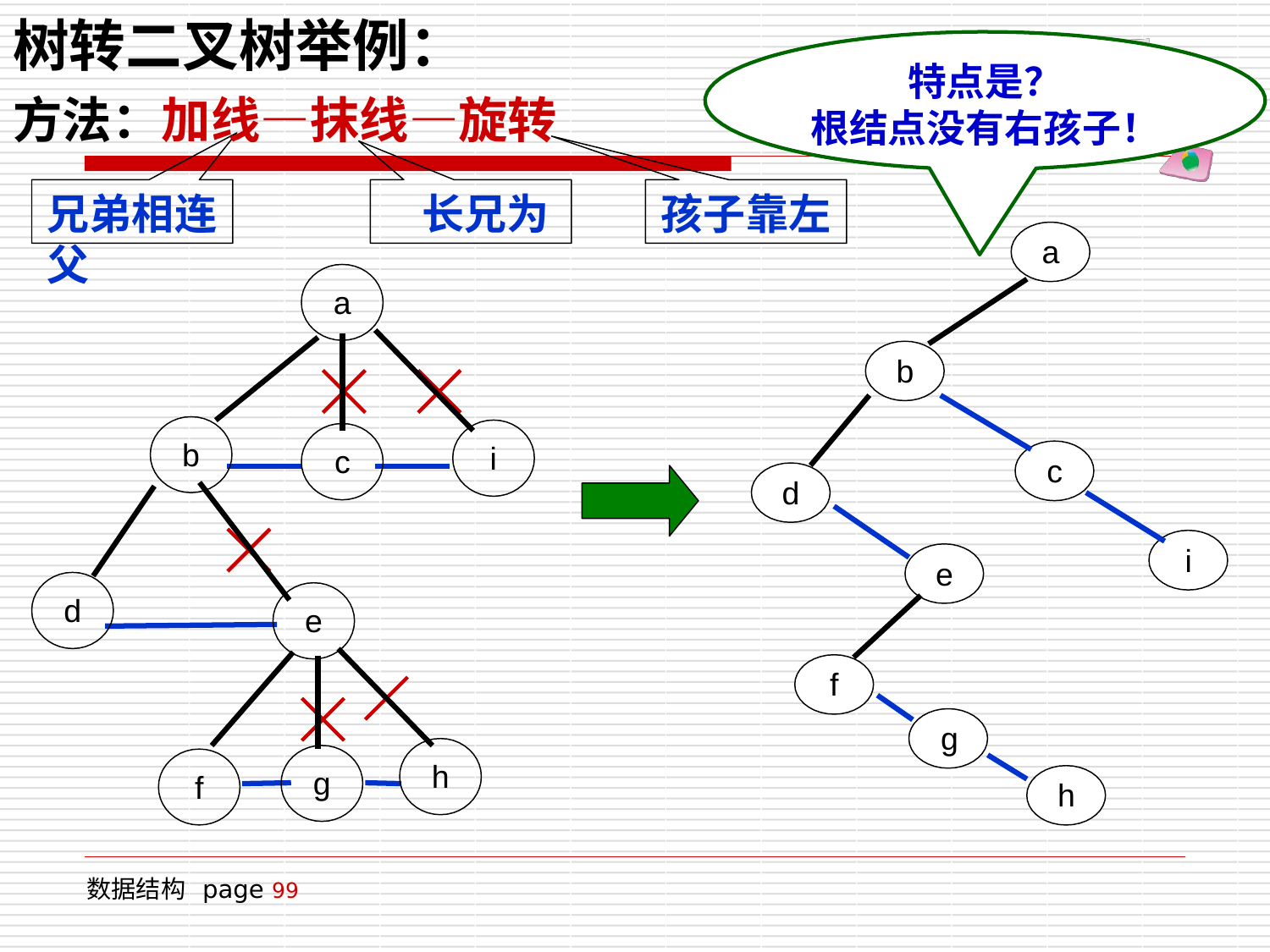

# 树转二叉树举例：

特点是？
根结点没有右孩子！
方法：加线—抹线—旋转
兄弟相连	长兄为父

孩子靠左

a

a

b

b
i
c

c

d

i

e

d

e

f
g

h
g
f

h

数据结构 page 99